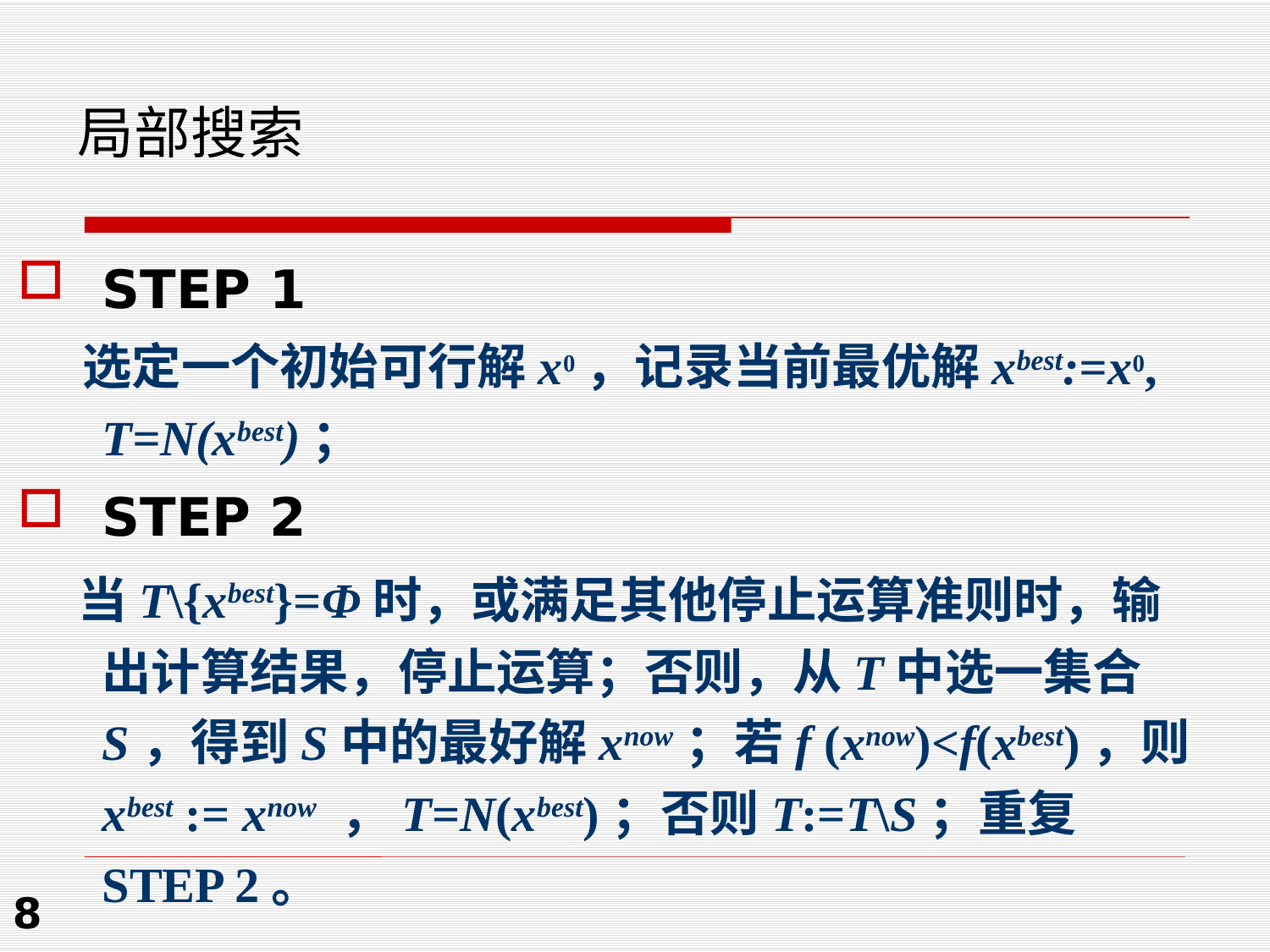

# 局部搜索
STEP 1
        选定一个初始可行解x0，记录当前最优解xbest:=x0, T=N(xbest)；
STEP 2
    当T\{xbest}=Φ时，或满足其他停止运算准则时，输出计算结果，停止运算；否则，从T中选一集合S，得到S中的最好解xnow；若f (xnow)<f(xbest)，则xbest := xnow ，T=N(xbest)；否则T:=T\S；重复STEP 2。